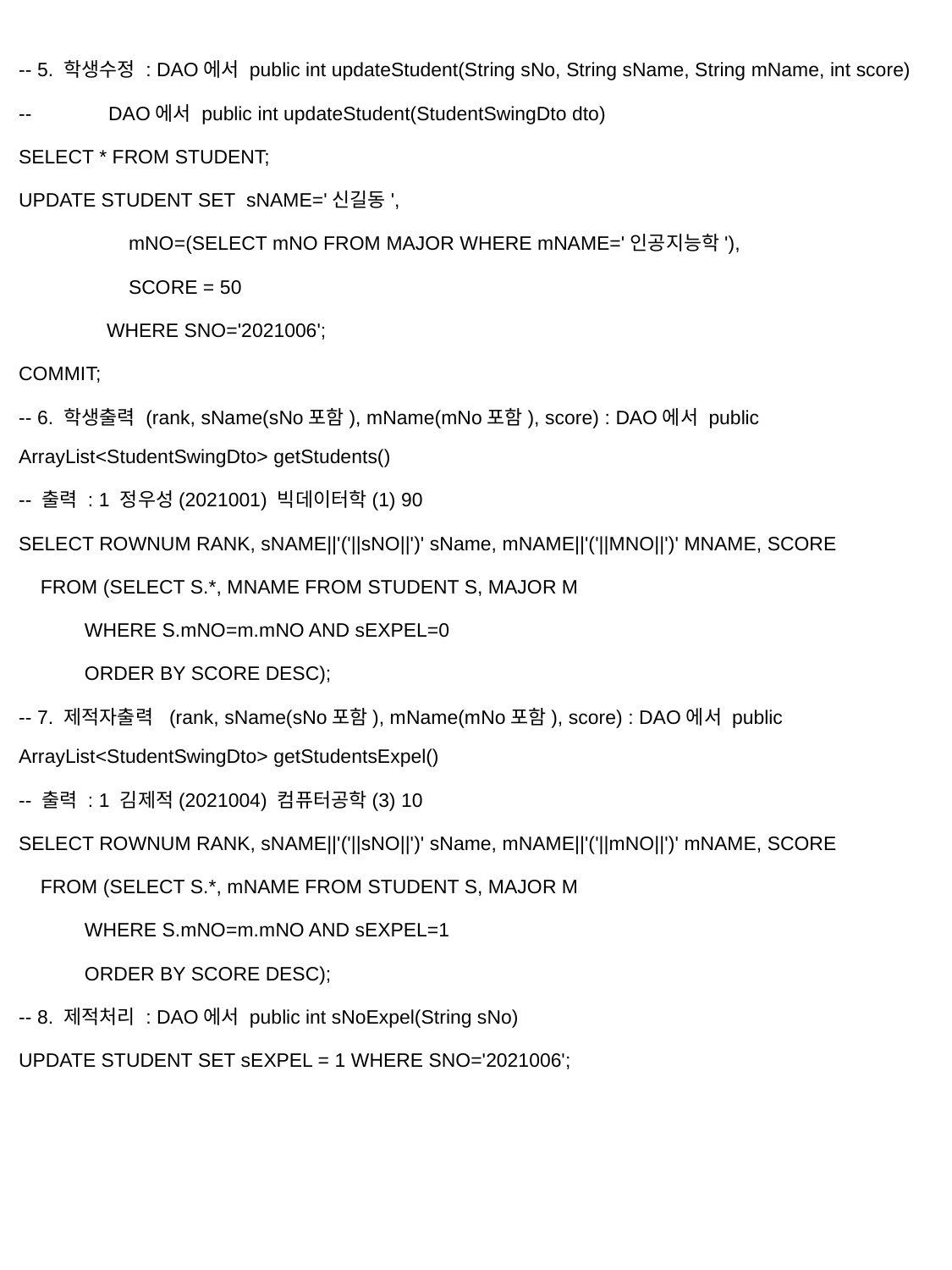

-- 5. 학생수정 : DAO에서 public int updateStudent(String sNo, String sName, String mName, int score)
--              DAO에서 public int updateStudent(StudentSwingDto dto)
SELECT * FROM STUDENT;
UPDATE STUDENT SET  sNAME='신길동',
                    mNO=(SELECT mNO FROM MAJOR WHERE mNAME='인공지능학'),
                    SCORE = 50
                WHERE SNO='2021006';
COMMIT;
-- 6. 학생출력 (rank, sName(sNo포함), mName(mNo포함), score) : DAO에서 public ArrayList<StudentSwingDto> getStudents()
-- 출력 : 1 정우성(2021001) 빅데이터학(1) 90
SELECT ROWNUM RANK, sNAME||'('||sNO||')' sName, mNAME||'('||MNO||')' MNAME, SCORE
    FROM (SELECT S.*, MNAME FROM STUDENT S, MAJOR M
            WHERE S.mNO=m.mNO AND sEXPEL=0
            ORDER BY SCORE DESC);
-- 7. 제적자출력  (rank, sName(sNo포함), mName(mNo포함), score) : DAO에서 public ArrayList<StudentSwingDto> getStudentsExpel()
-- 출력 : 1 김제적(2021004) 컴퓨터공학(3) 10
SELECT ROWNUM RANK, sNAME||'('||sNO||')' sName, mNAME||'('||mNO||')' mNAME, SCORE
    FROM (SELECT S.*, mNAME FROM STUDENT S, MAJOR M
            WHERE S.mNO=m.mNO AND sEXPEL=1
            ORDER BY SCORE DESC);
-- 8. 제적처리 : DAO에서 public int sNoExpel(String sNo)
UPDATE STUDENT SET sEXPEL = 1 WHERE SNO='2021006';